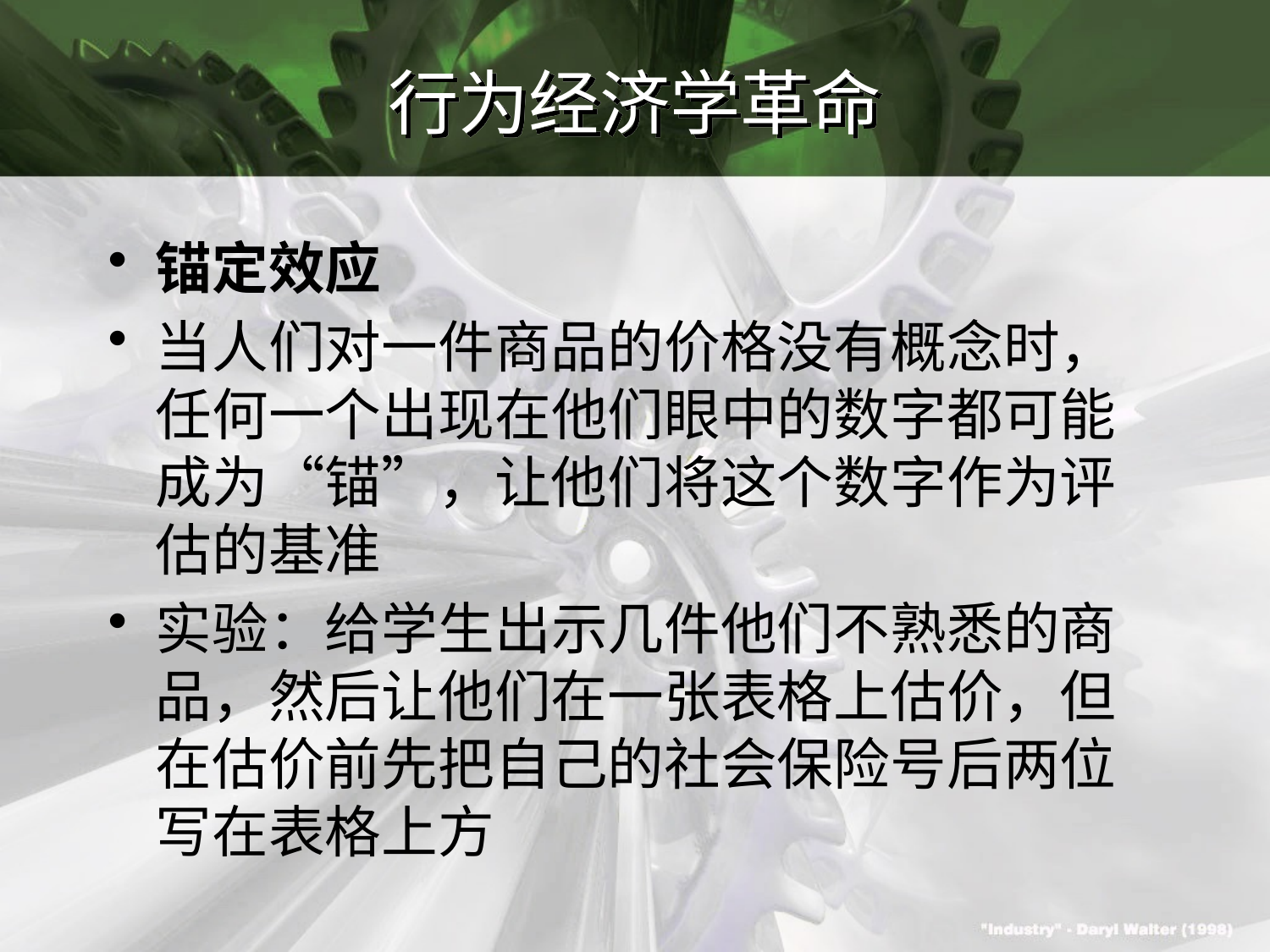

# 行为经济学革命
锚定效应
当人们对一件商品的价格没有概念时，任何一个出现在他们眼中的数字都可能成为“锚”，让他们将这个数字作为评估的基准
实验：给学生出示几件他们不熟悉的商品，然后让他们在一张表格上估价，但在估价前先把自己的社会保险号后两位写在表格上方